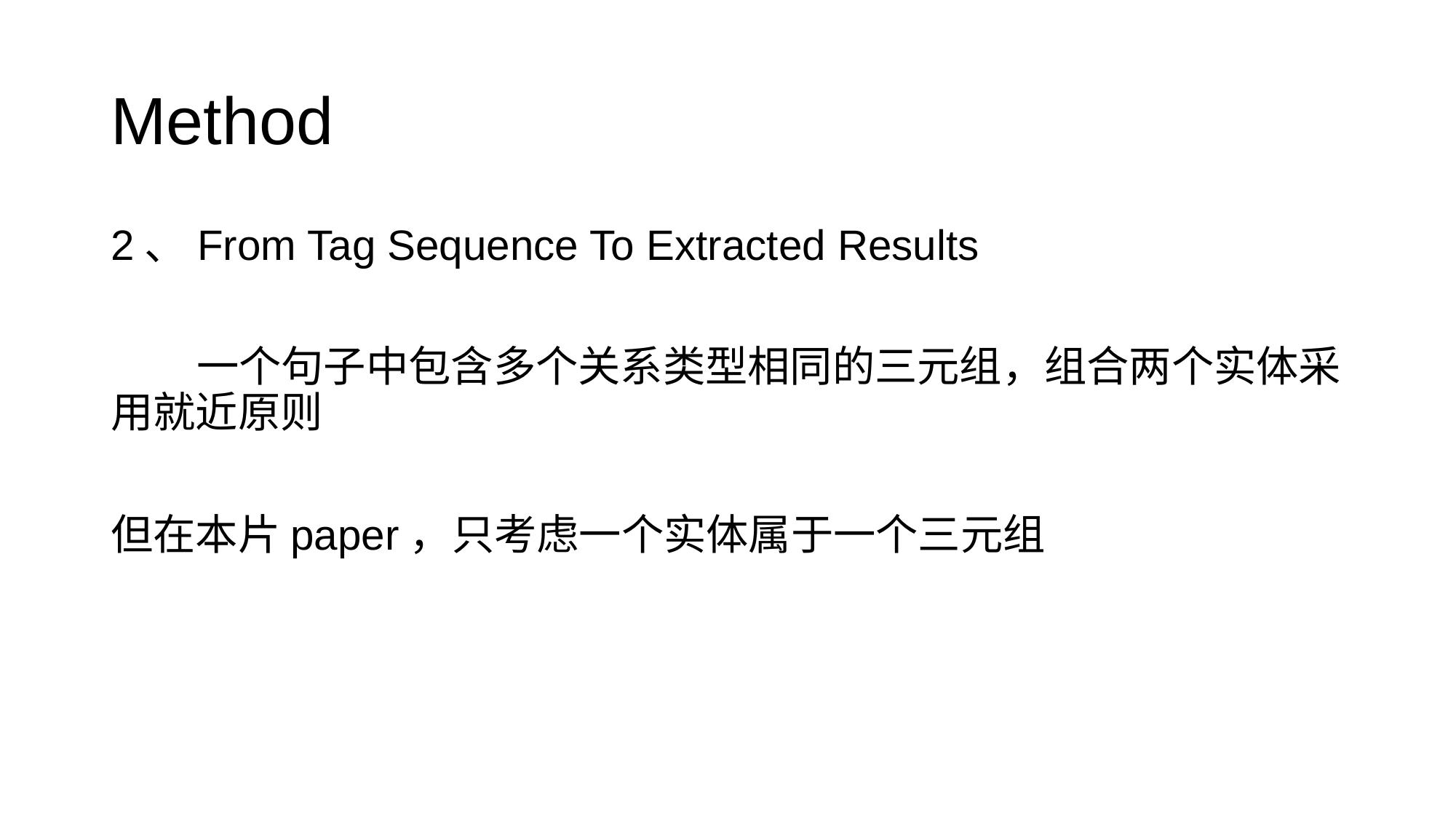

# Method
2、From Tag Sequence To Extracted Results

        一个句子中包含多个关系类型相同的三元组，组合两个实体采用就近原则

但在本片paper，只考虑一个实体属于一个三元组